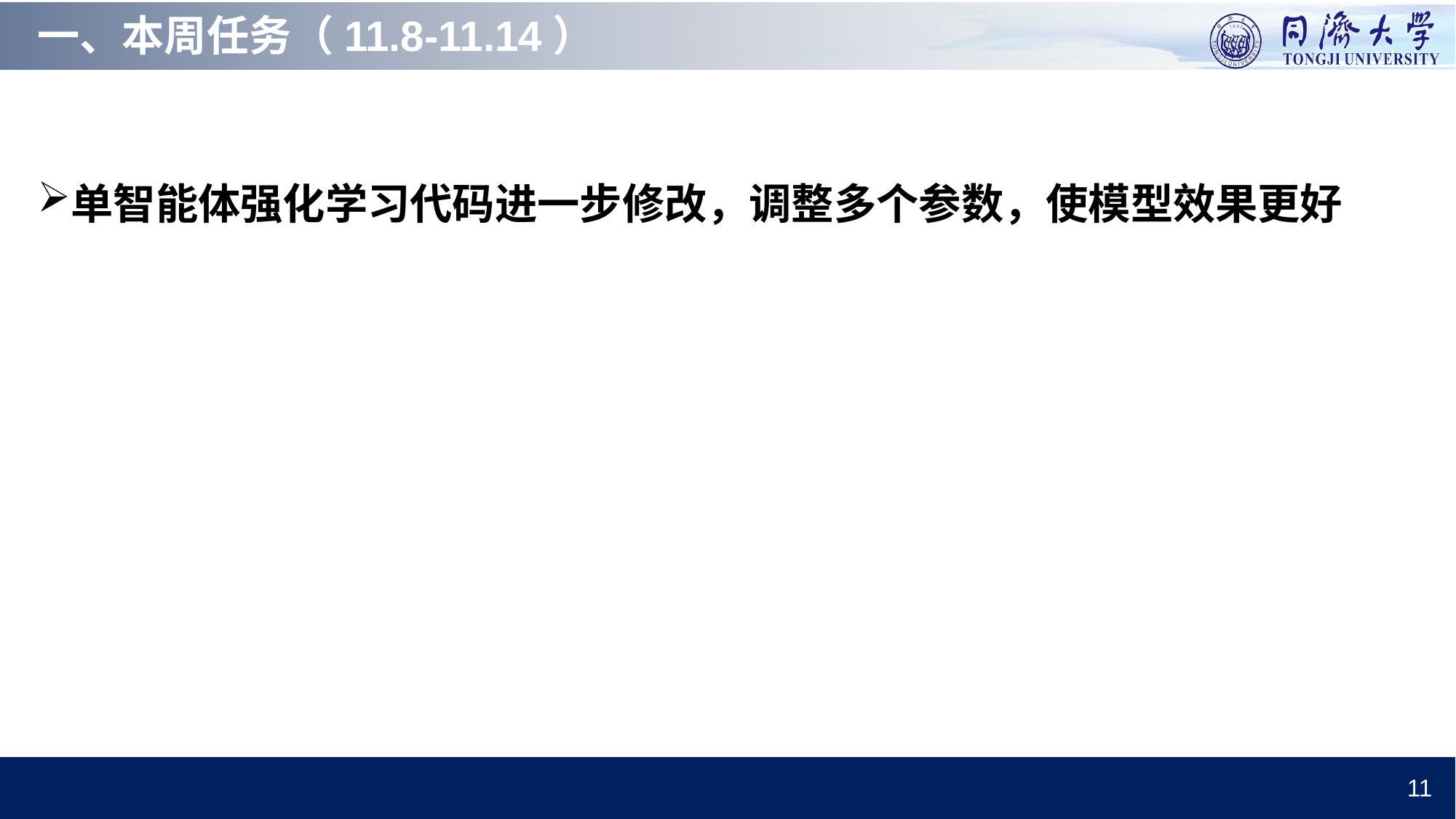

# 一、本周任务（11.8-11.14）

单智能体强化学习代码进一步修改，调整多个参数，使模型效果更好

11